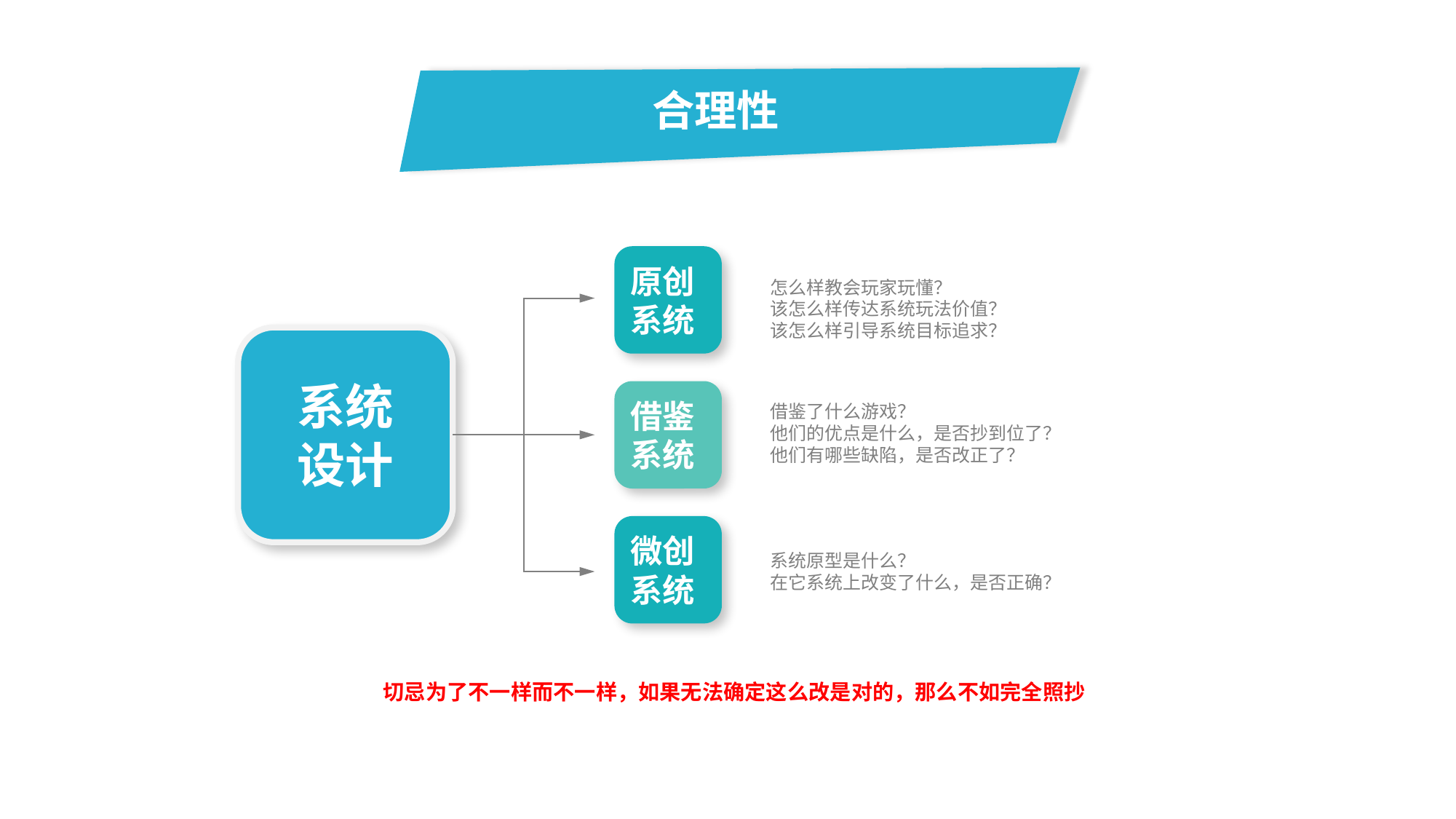

合理性
原创系统
怎么样教会玩家玩懂？
该怎么样传达系统玩法价值？
该怎么样引导系统目标追求？

系统
设计
借鉴系统
借鉴了什么游戏？
他们的优点是什么，是否抄到位了？
他们有哪些缺陷，是否改正了？
微创系统
系统原型是什么？
在它系统上改变了什么，是否正确？
切忌为了不一样而不一样，如果无法确定这么改是对的，那么不如完全照抄